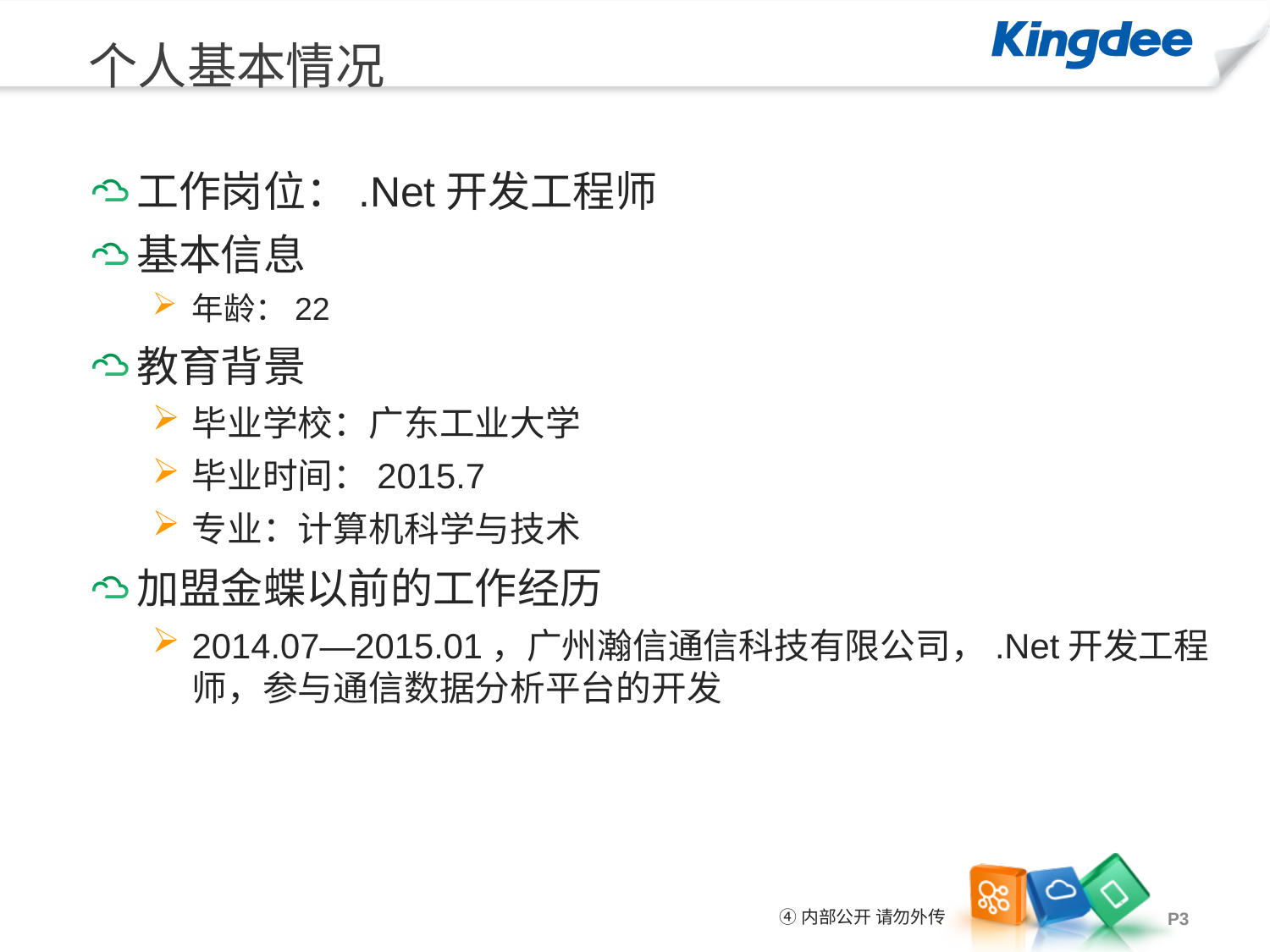

个人基本情况
工作岗位：.Net开发工程师
基本信息
年龄：22
教育背景
毕业学校：广东工业大学
毕业时间：2015.7
专业：计算机科学与技术
加盟金蝶以前的工作经历
2014.07—2015.01，广州瀚信通信科技有限公司，.Net开发工程师，参与通信数据分析平台的开发